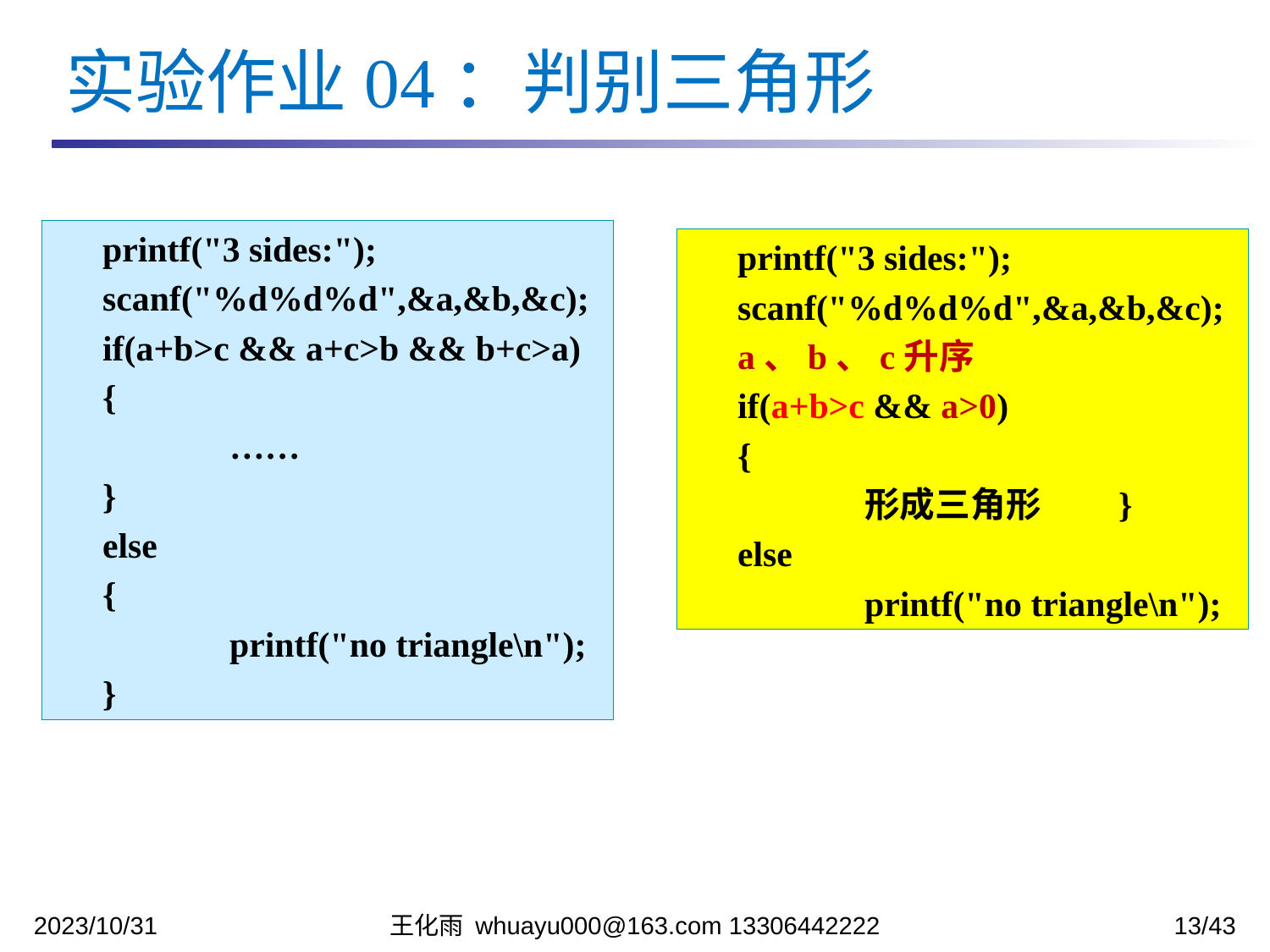

实验作业04：判别三角形
	printf("3 sides:");
	scanf("%d%d%d",&a,&b,&c);
	if(a+b>c && a+c>b && b+c>a)
	{
		……
	}
	else
	{
		printf("no triangle\n");
 	}
	printf("3 sides:");
	scanf("%d%d%d",&a,&b,&c);
	a、b、c升序
	if(a+b>c && a>0)
	{
		形成三角形	}
	else
		printf("no triangle\n");
2023/10/31
王化雨 whuayu000@163.com 13306442222
13/43